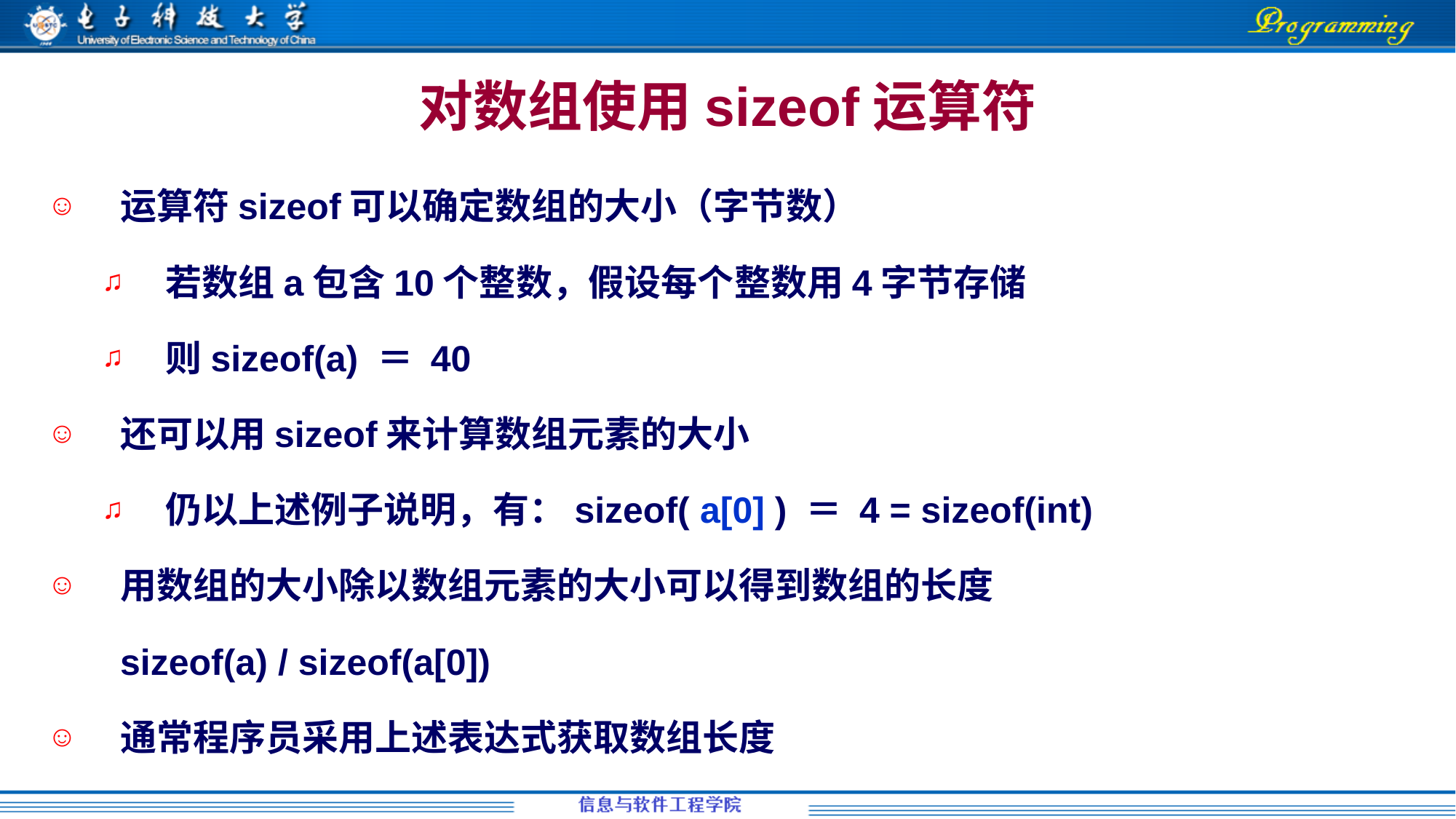

对数组使用sizeof运算符
运算符sizeof可以确定数组的大小（字节数）
若数组a包含10个整数，假设每个整数用4字节存储
则sizeof(a) ＝ 40
还可以用sizeof来计算数组元素的大小
仍以上述例子说明，有：sizeof( a[0] ) ＝ 4 = sizeof(int)
用数组的大小除以数组元素的大小可以得到数组的长度
	sizeof(a) / sizeof(a[0])
通常程序员采用上述表达式获取数组长度